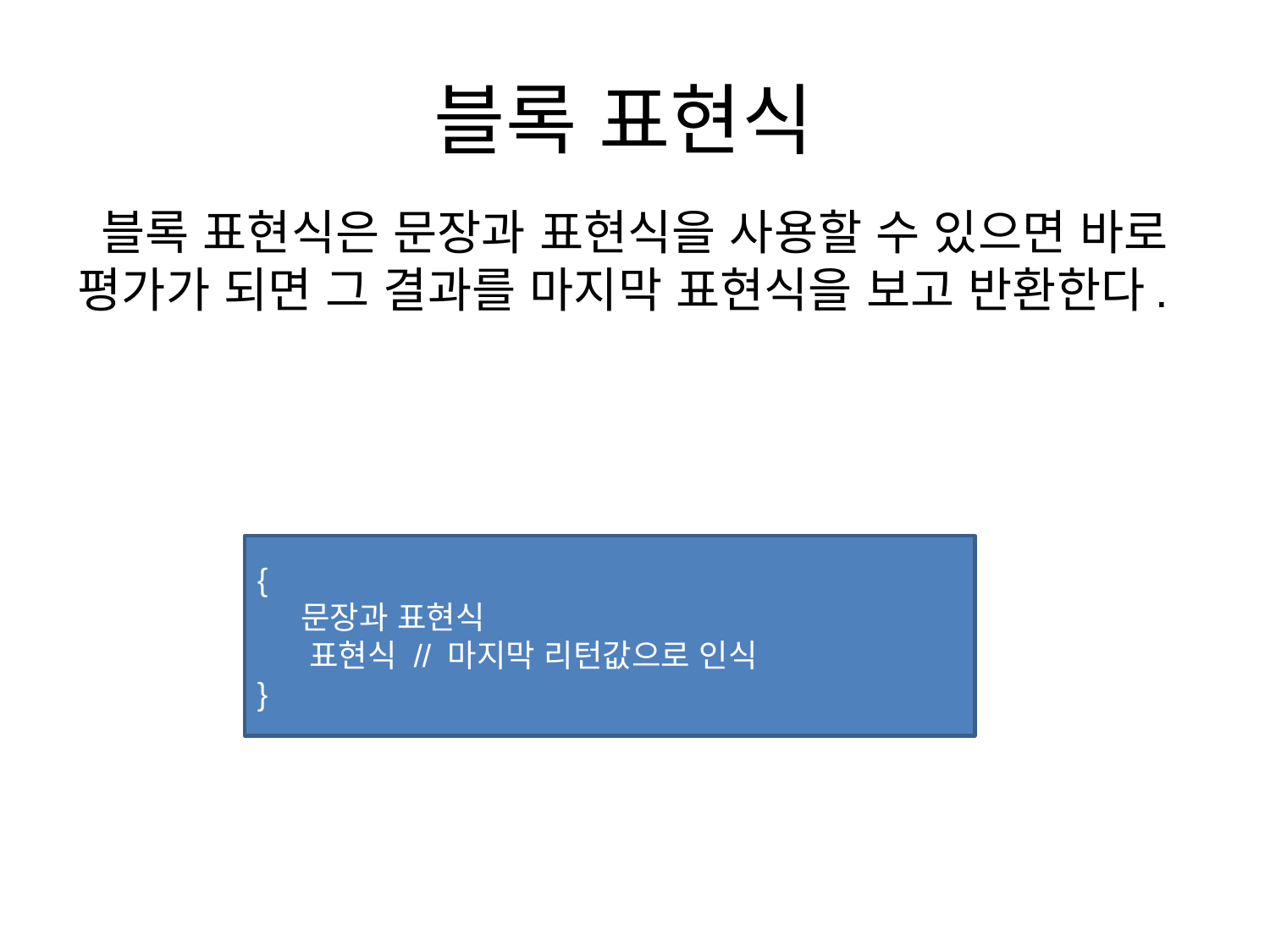

# 블록 표현식
 블록 표현식은 문장과 표현식을 사용할 수 있으면 바로 평가가 되면 그 결과를 마지막 표현식을 보고 반환한다.
{
     문장과 표현식
     표현식 // 마지막 리턴값으로 인식
}